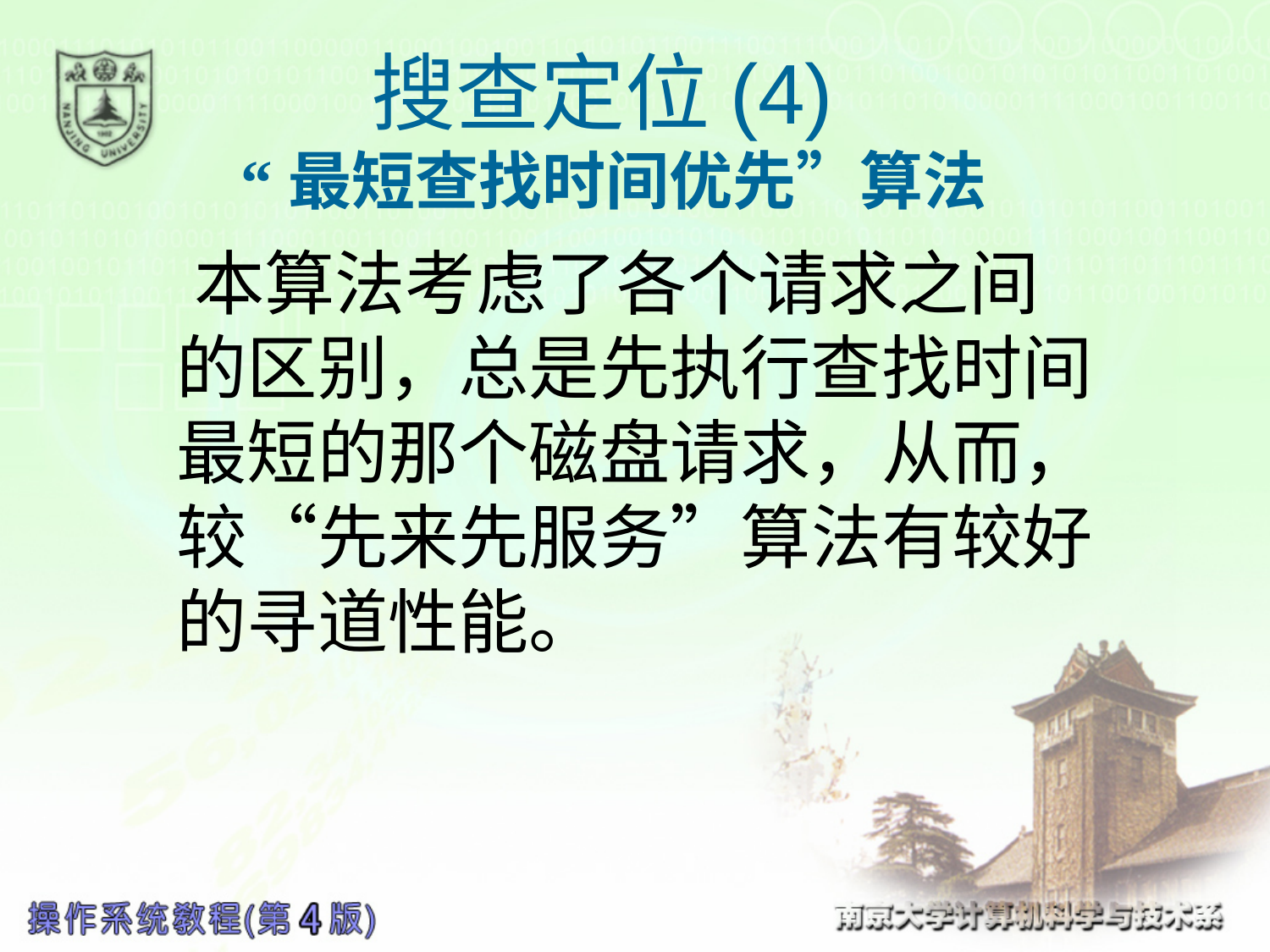

# 搜查定位(4) “最短查找时间优先”算法
   本算法考虑了各个请求之间的区别，总是先执行查找时间最短的那个磁盘请求，从而，较“先来先服务”算法有较好的寻道性能。